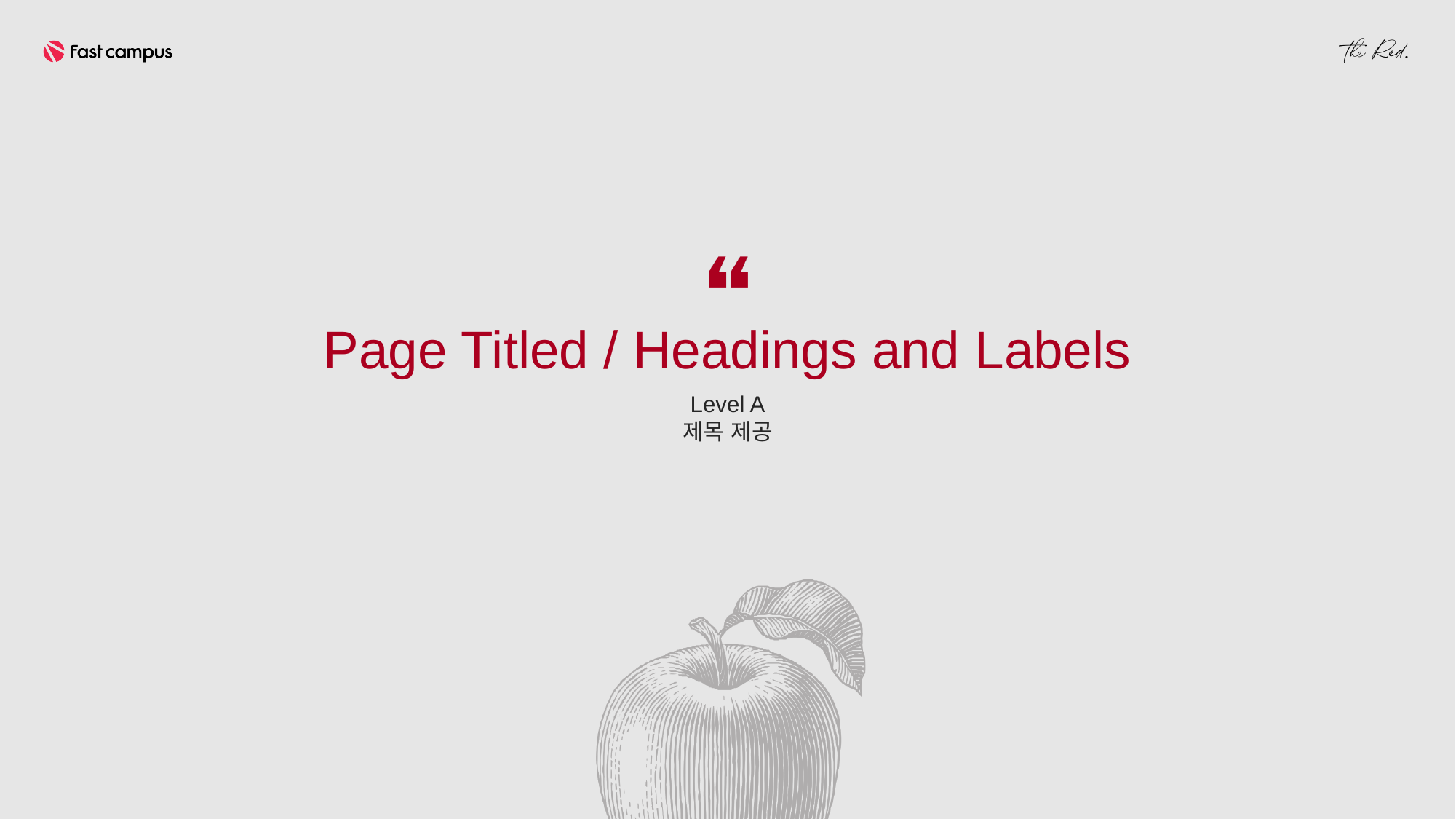

Page Titled / Headings and Labels
Level A
제목 제공